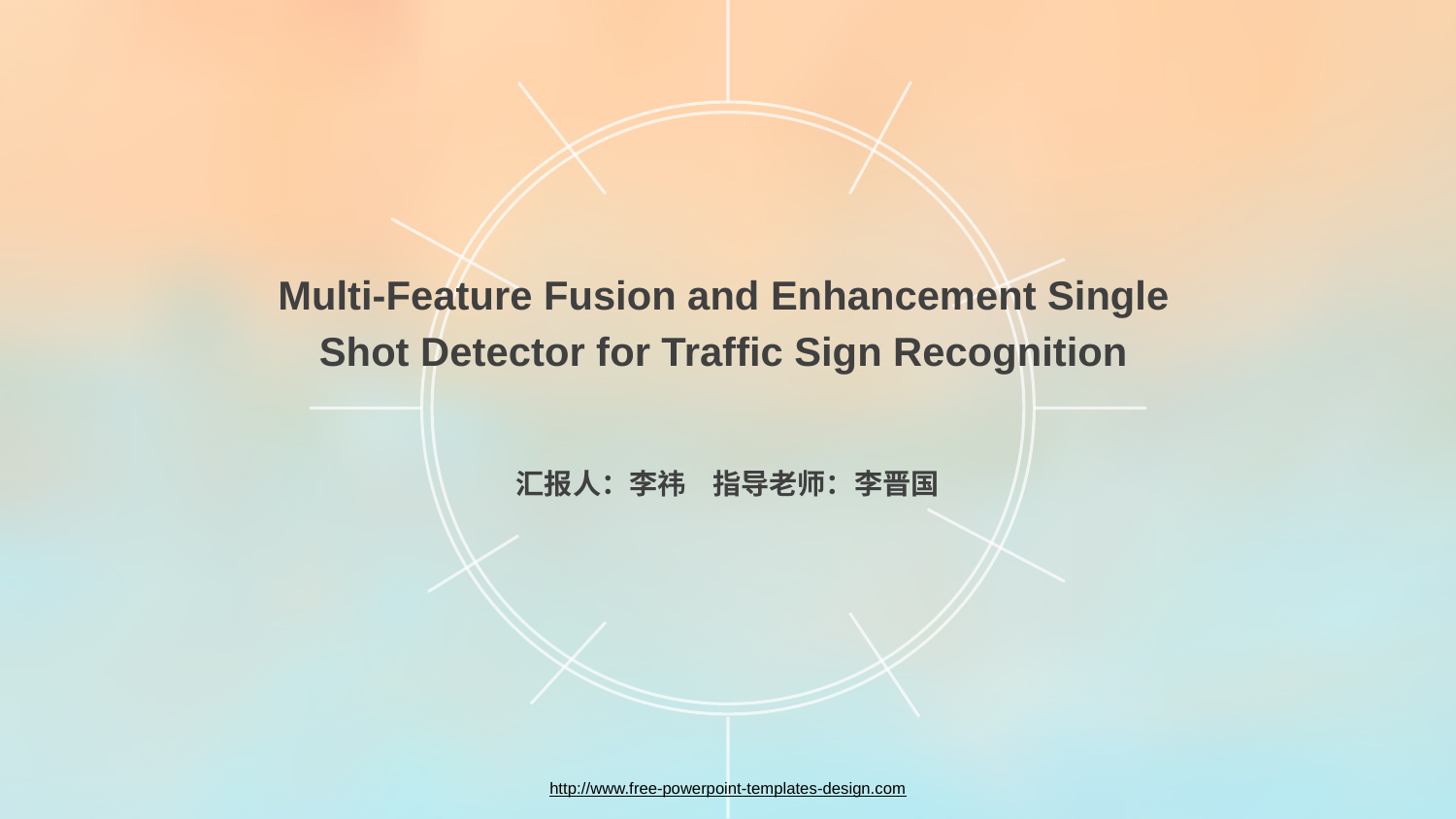

Multi-Feature Fusion and Enhancement Single
Shot Detector for Traffic Sign Recognition
汇报人：李祎    指导老师：李晋国
http://www.free-powerpoint-templates-design.com